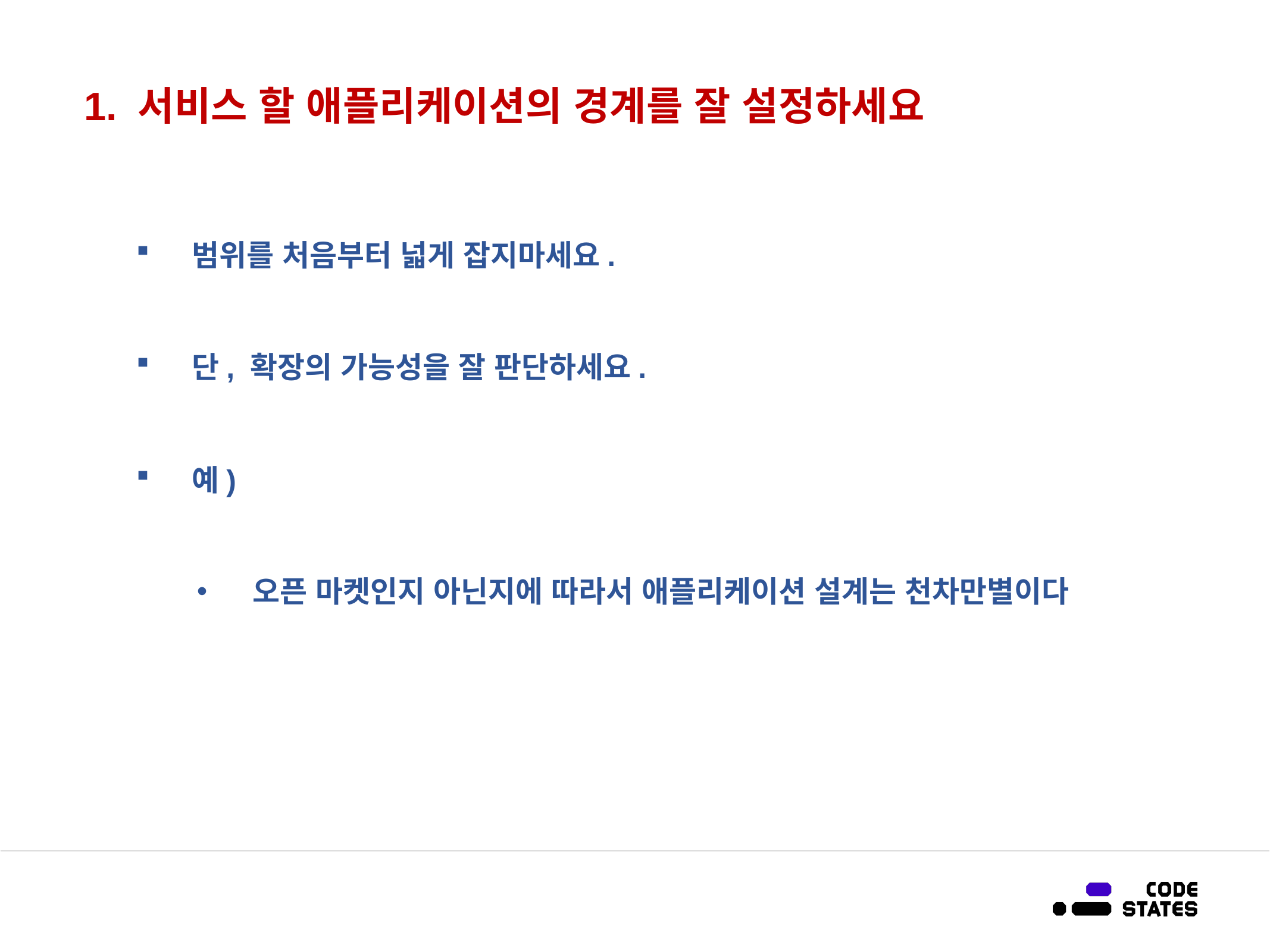

# 1. 서비스 할 애플리케이션의 경계를 잘 설정하세요
범위를 처음부터 넓게 잡지마세요.

단, 확장의 가능성을 잘 판단하세요.
예)
오픈 마켓인지 아닌지에 따라서 애플리케이션 설계는 천차만별이다